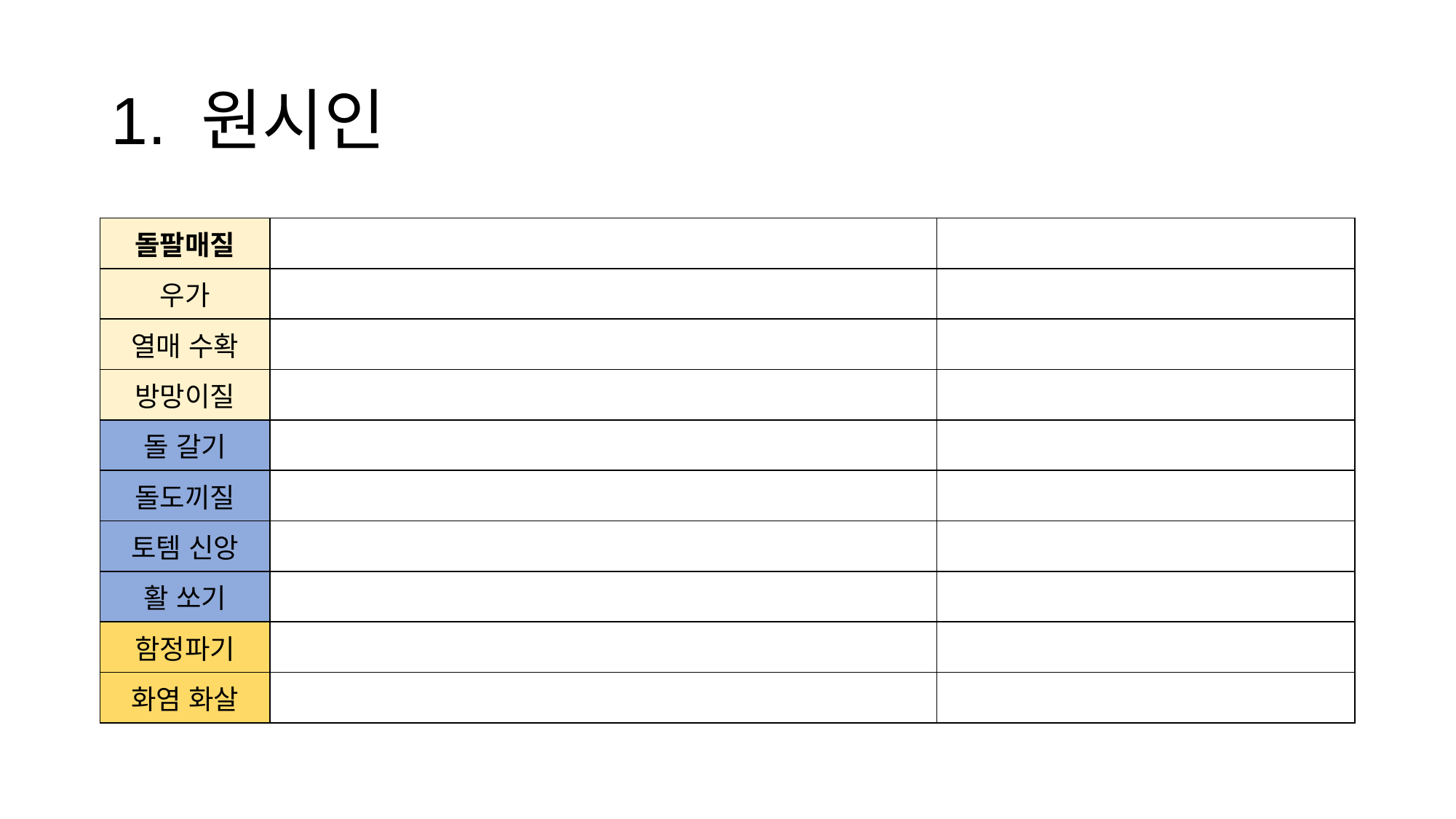

# 1. 원시인
| 돌팔매질 |  |  |
| --- | --- | --- |
| 우가 |  |  |
| 열매 수확 |  |  |
| 방망이질 |  |  |
| 돌 갈기 |  |  |
| 돌도끼질 |  |  |
| 토템 신앙 |  |  |
| 활 쏘기 |  |  |
| 함정파기 |  |  |
| 화염 화살 |  |  |